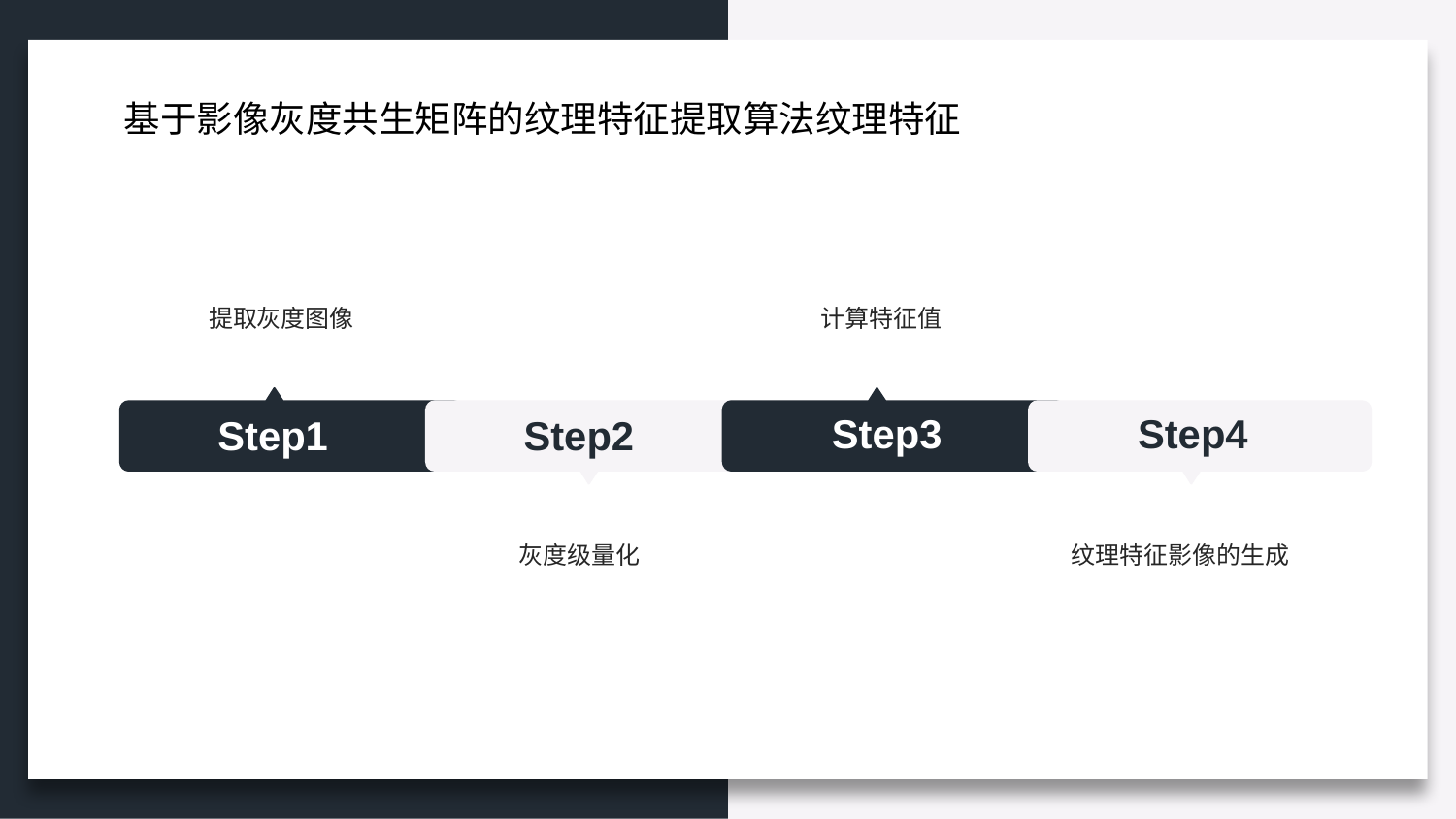

基于影像灰度共生矩阵的纹理特征提取算法纹理特征
计算特征值
提取灰度图像

Step3
Step4

Step1
Step2
灰度级量化
纹理特征影像的生成